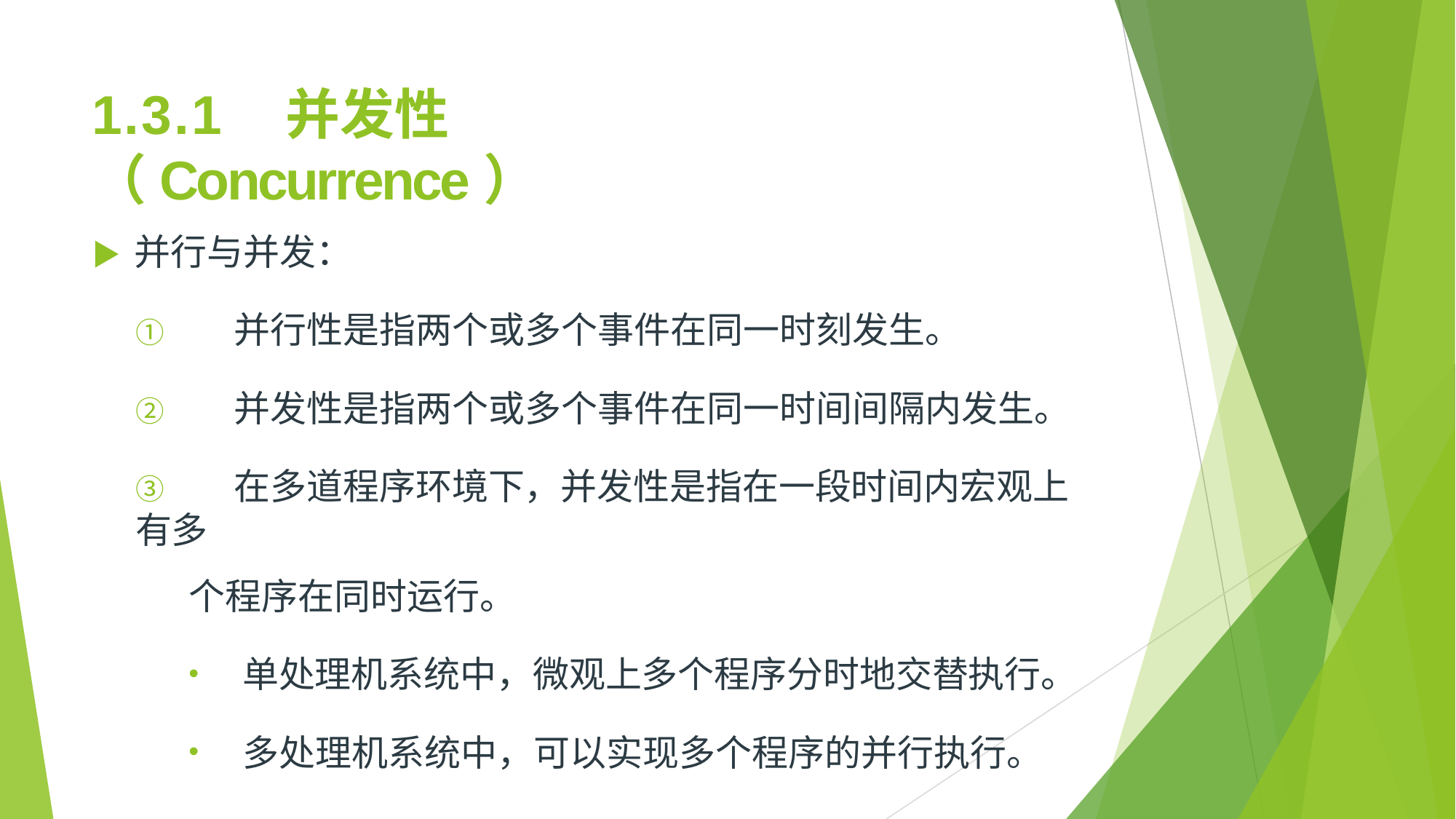

# 1.3.1	并发性（Concurrence）
▶	并行与并发：

①	并行性是指两个或多个事件在同一时刻发生。

②	并发性是指两个或多个事件在同一时间间隔内发生。

③	在多道程序环境下，并发性是指在一段时间内宏观上有多
个程序在同时运行。

单处理机系统中，微观上多个程序分时地交替执行。

多处理机系统中，可以实现多个程序的并行执行。